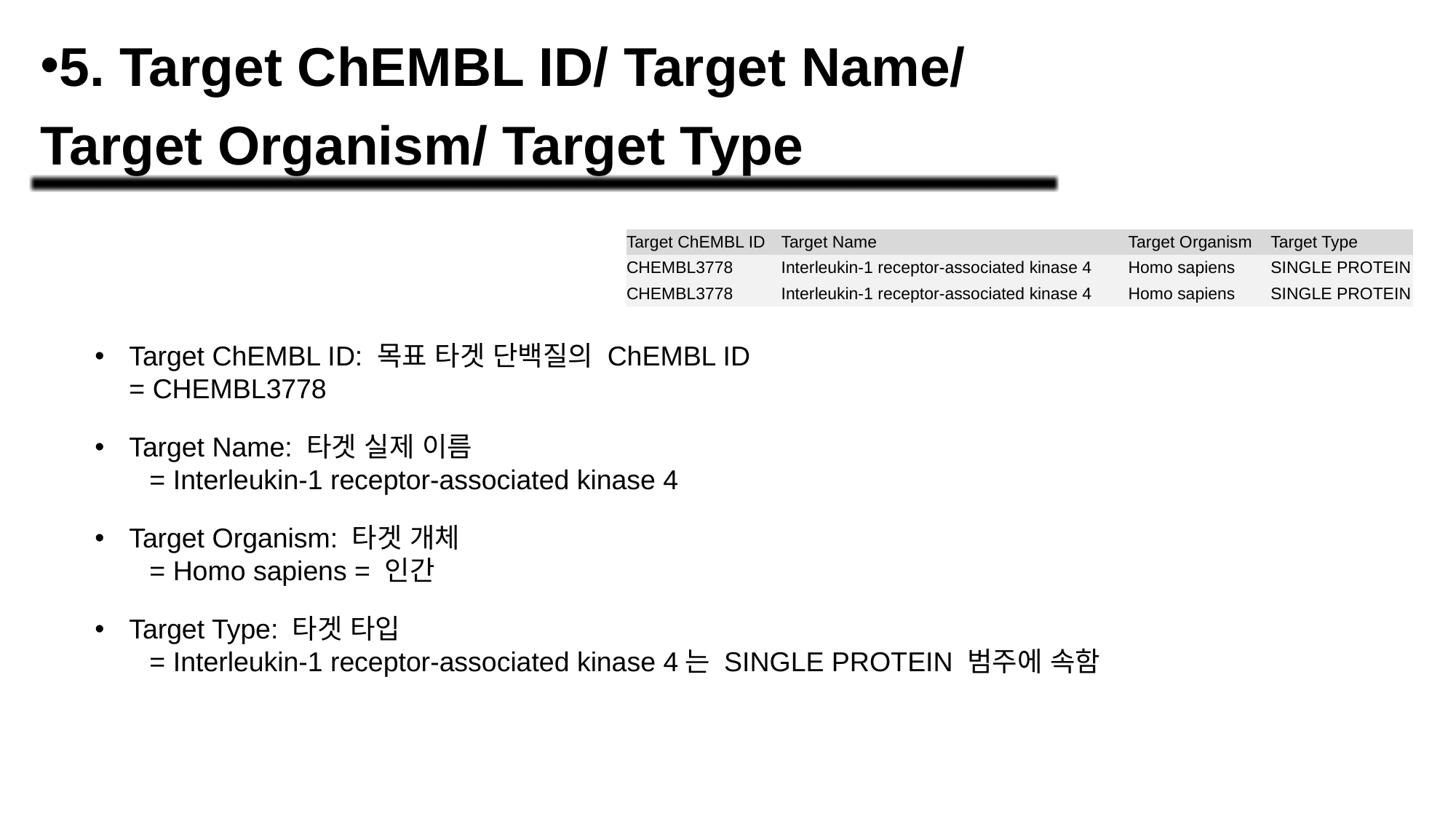

5. Target ChEMBL ID/ Target Name/ Target Organism/ Target Type

| Target ChEMBL ID | Target Name | Target Organism | Target Type |
| --- | --- | --- | --- |
| CHEMBL3778 | Interleukin-1 receptor-associated kinase 4 | Homo sapiens | SINGLE PROTEIN |
| CHEMBL3778 | Interleukin-1 receptor-associated kinase 4 | Homo sapiens | SINGLE PROTEIN |
Target ChEMBL ID: 목표 타겟 단백질의 ChEMBL ID
= CHEMBL3778
Target Name: 타겟 실제 이름
= Interleukin-1 receptor-associated kinase 4
Target Organism: 타겟 개체
= Homo sapiens = 인간
Target Type: 타겟 타입
= Interleukin-1 receptor-associated kinase 4는 SINGLE PROTEIN 범주에 속함